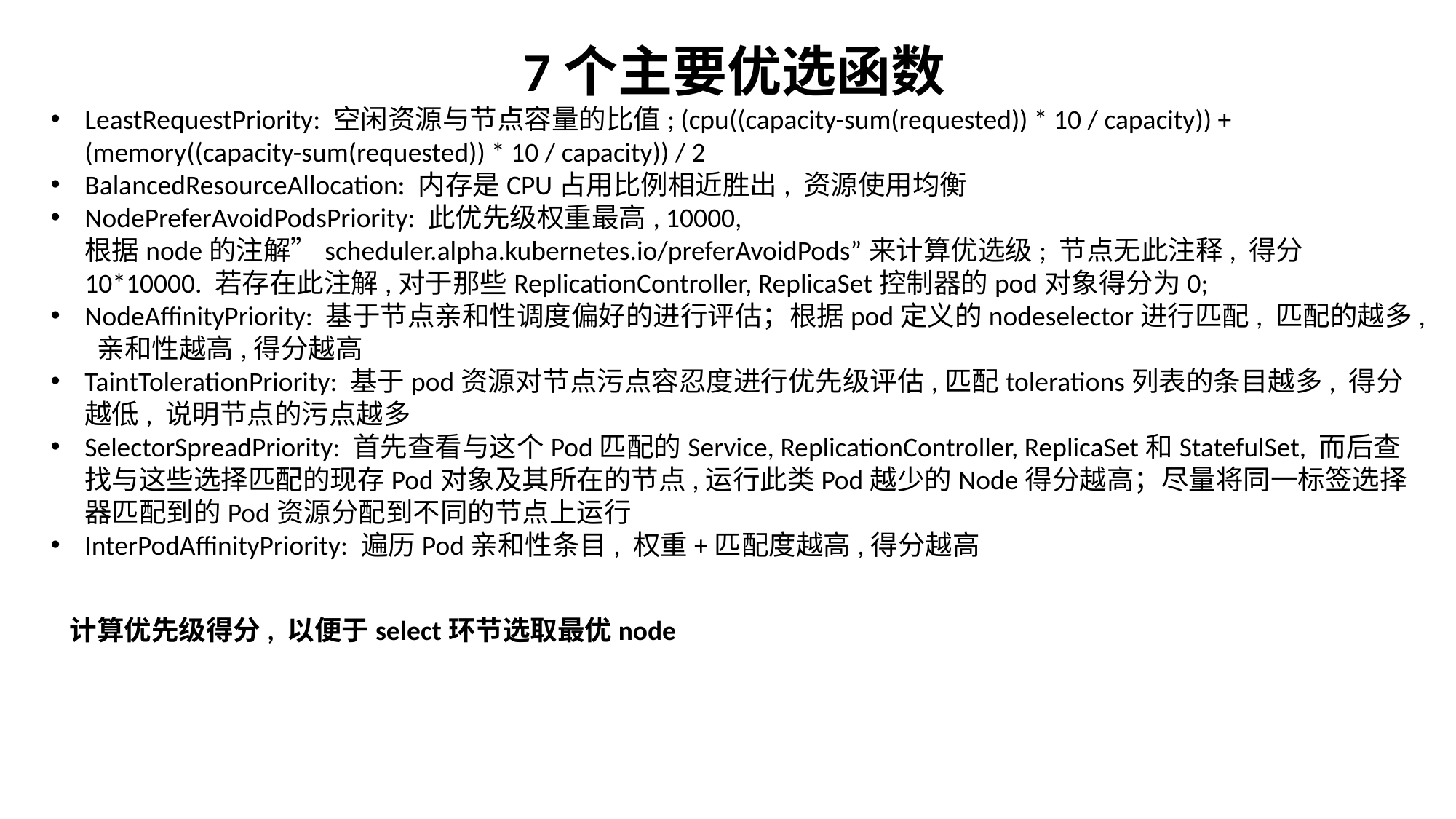

7个主要优选函数
LeastRequestPriority: 空闲资源与节点容量的比值; (cpu((capacity-sum(requested)) * 10 / capacity)) + (memory((capacity-sum(requested)) * 10 / capacity)) / 2
BalancedResourceAllocation: 内存是CPU占用比例相近胜出, 资源使用均衡
NodePreferAvoidPodsPriority: 此优先级权重最高, 10000, 根据node的注解”scheduler.alpha.kubernetes.io/preferAvoidPods”来计算优选级; 节点无此注释, 得分10*10000. 若存在此注解,对于那些ReplicationController, ReplicaSet控制器的pod对象得分为0;
NodeAffinityPriority: 基于节点亲和性调度偏好的进行评估；根据pod定义的nodeselector进行匹配, 匹配的越多, 亲和性越高,得分越高
TaintTolerationPriority: 基于pod资源对节点污点容忍度进行优先级评估,匹配tolerations列表的条目越多, 得分越低, 说明节点的污点越多
SelectorSpreadPriority: 首先查看与这个Pod匹配的Service, ReplicationController, ReplicaSet和StatefulSet, 而后查找与这些选择匹配的现存Pod对象及其所在的节点,运行此类Pod越少的Node得分越高；尽量将同一标签选择器匹配到的Pod资源分配到不同的节点上运行
InterPodAffinityPriority: 遍历Pod亲和性条目, 权重+匹配度越高,得分越高
计算优先级得分, 以便于select环节选取最优node